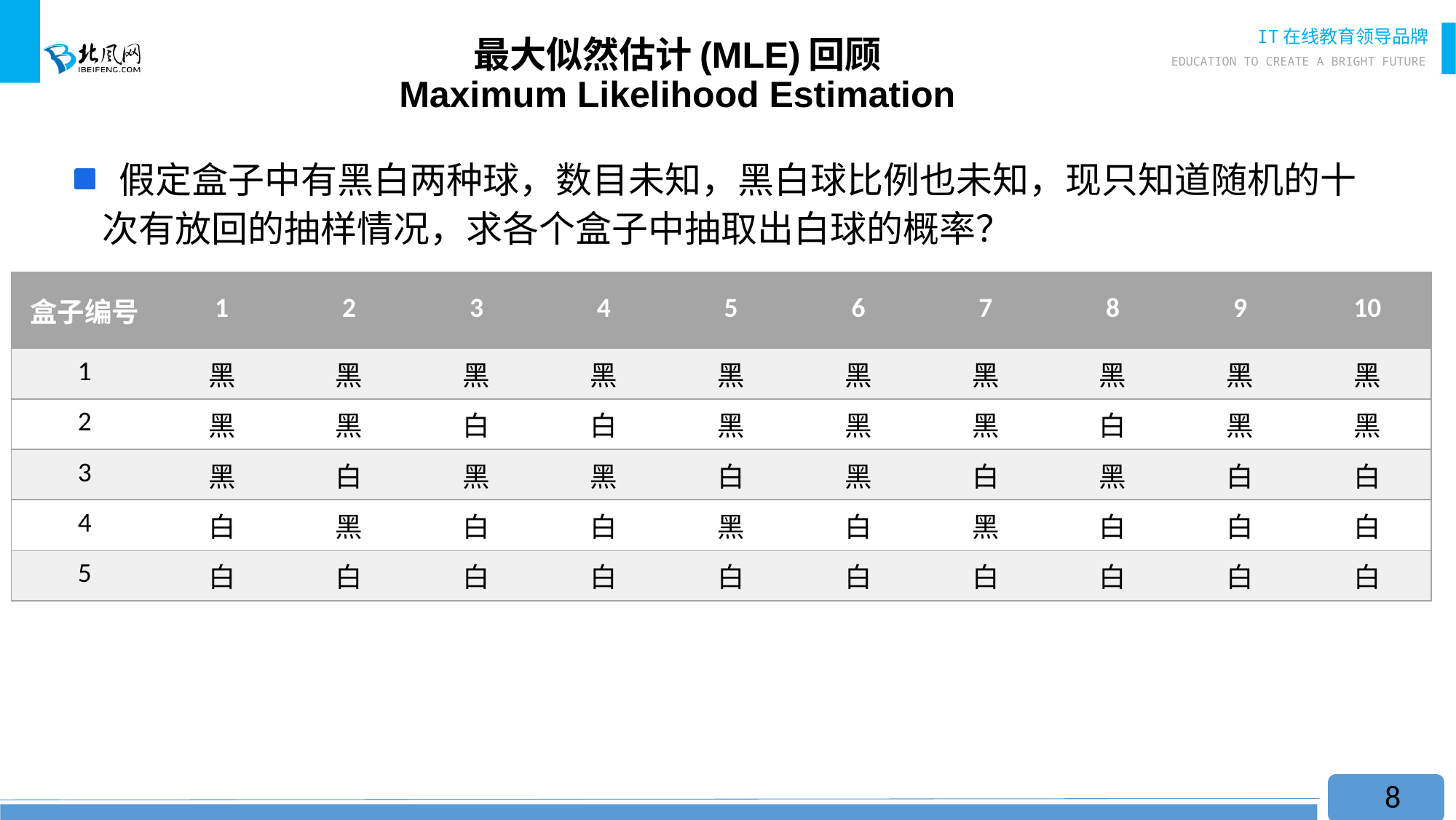

# 最大似然估计(MLE)回顾 Maximum Likelihood Estimation
 假定盒子中有黑白两种球，数目未知，黑白球比例也未知，现只知道随机的十次有放回的抽样情况，求各个盒子中抽取出白球的概率？
| 盒子编号 | 1 | 2 | 3 | 4 | 5 | 6 | 7 | 8 | 9 | 10 |
| --- | --- | --- | --- | --- | --- | --- | --- | --- | --- | --- |
| 1 | 黑 | 黑 | 黑 | 黑 | 黑 | 黑 | 黑 | 黑 | 黑 | 黑 |
| 2 | 黑 | 黑 | 白 | 白 | 黑 | 黑 | 黑 | 白 | 黑 | 黑 |
| 3 | 黑 | 白 | 黑 | 黑 | 白 | 黑 | 白 | 黑 | 白 | 白 |
| 4 | 白 | 黑 | 白 | 白 | 黑 | 白 | 黑 | 白 | 白 | 白 |
| 5 | 白 | 白 | 白 | 白 | 白 | 白 | 白 | 白 | 白 | 白 |